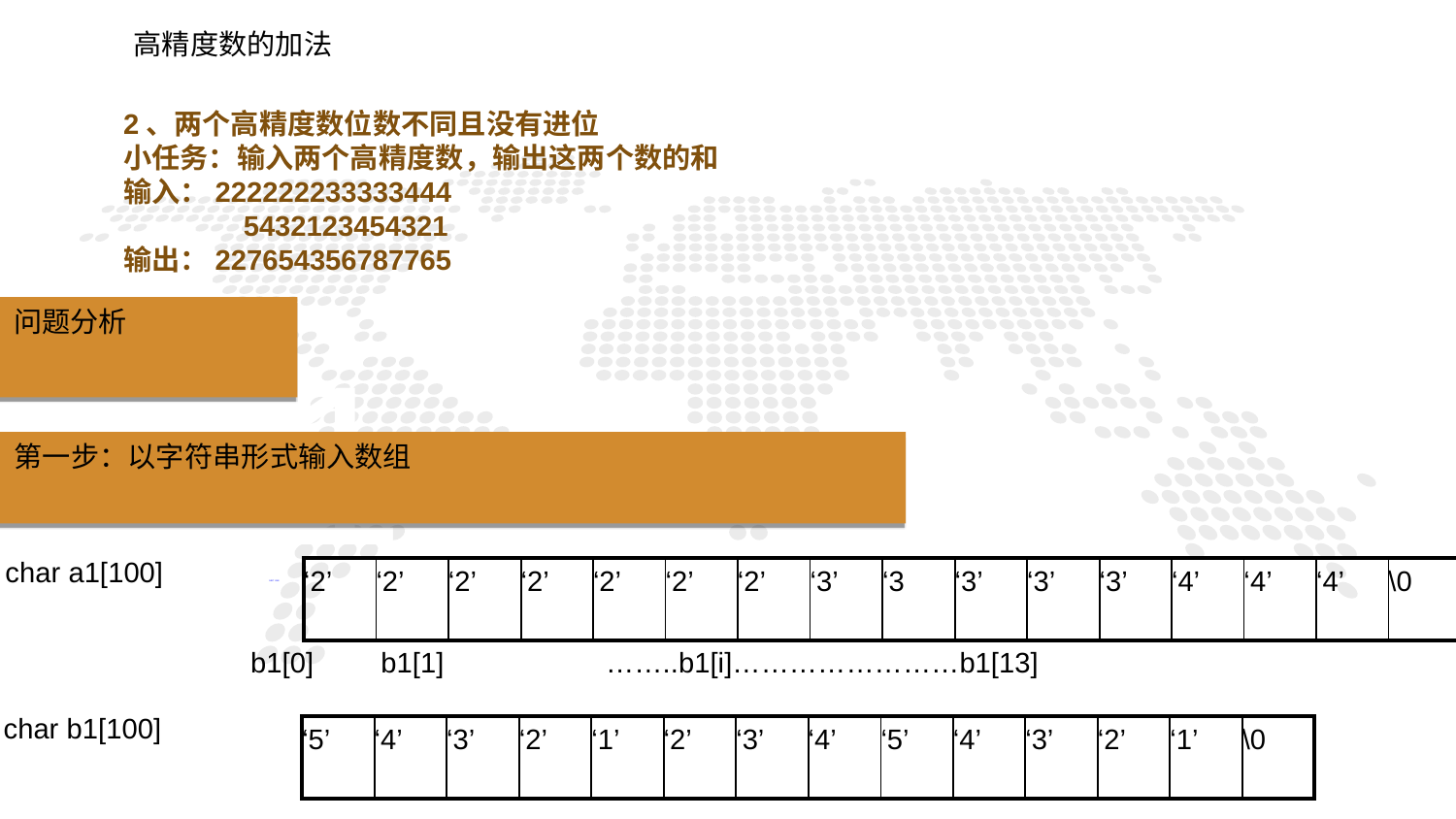

高精度数的加法
2、两个高精度数位数不同且没有进位
小任务：输入两个高精度数，输出这两个数的和
输入：222222233333444
               5432123454321
输出：227654356787765
问题分析
1
第一步：以字符串形式输入数组
char a1[100]
| ‘2’ | ‘2’ | ‘2’ | ‘2’ | ‘2’ | ‘2’ | ‘2’ | ‘3’ | ‘3 | ‘3’ | ‘3’ | ‘3’ | ‘4’ | ‘4’ | ‘4’ | \0 |
| --- | --- | --- | --- | --- | --- | --- | --- | --- | --- | --- | --- | --- | --- | --- | --- |
PART  ONE
| b1[0] | b1[1] | ……..b1[i]……………………b1[13] |  |
| --- | --- | --- | --- |
点击添加文本
char b1[100]
| ‘5’ | ‘4’ | ‘3’ | ‘2’ | ‘1’ | ‘2’ | ‘3’ | ‘4’ | ‘5’ | ‘4’ | ‘3’ | ‘2’ | ‘1’ | \0 |
| --- | --- | --- | --- | --- | --- | --- | --- | --- | --- | --- | --- | --- | --- |